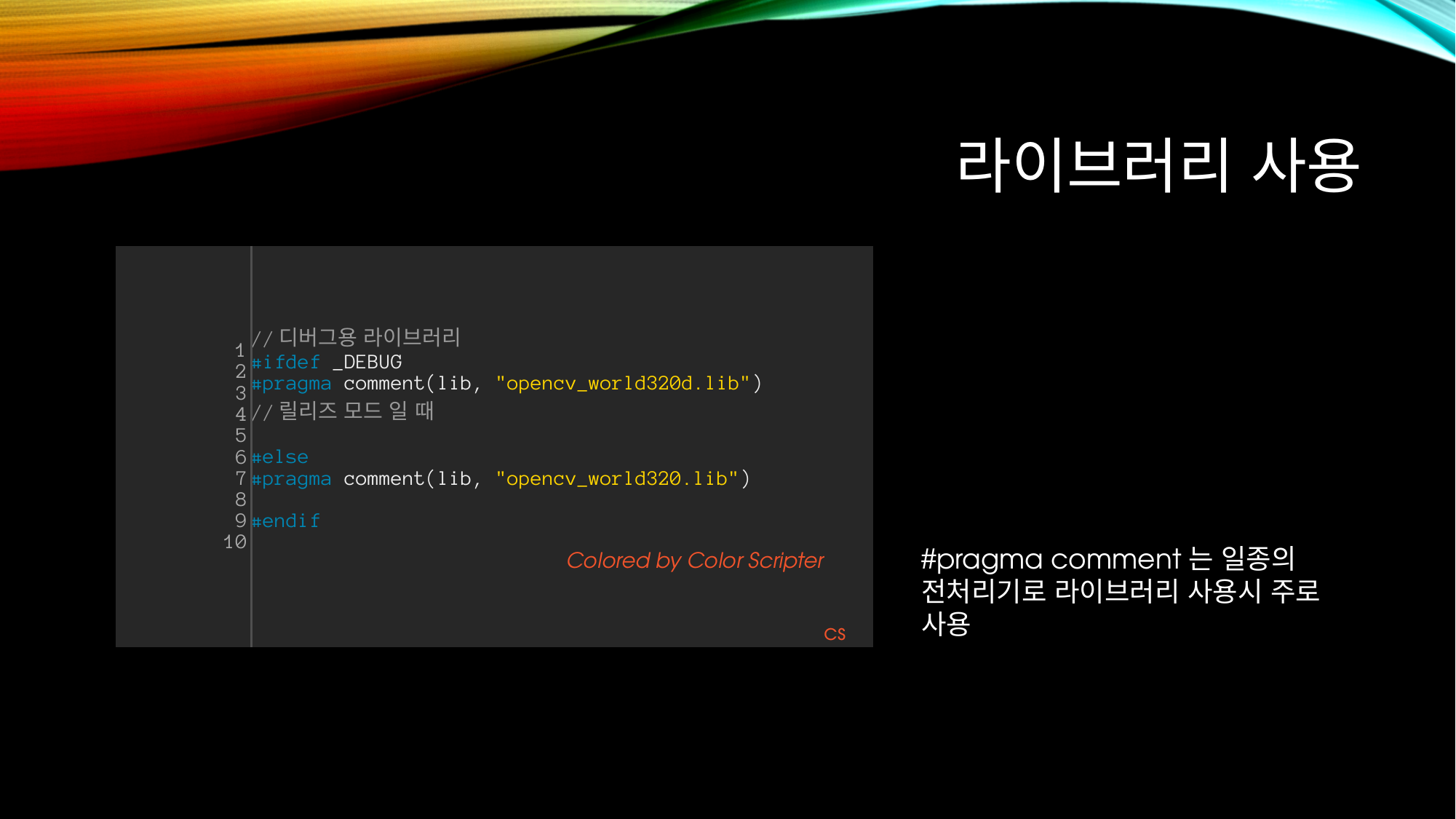

# 라이브러리 사용
| 1 2 3 4 5 6 7 8 9 10 | //디버그용 라이브러리 #ifdef \_DEBUG #pragma comment(lib, "opencv\_world320d.lib") //릴리즈 모드 일 때   #else #pragma comment(lib, "opencv\_world320.lib")   #endif   Colored by Color Scripter | cs |
| --- | --- | --- |
#pragma comment는 일종의 전처리기로 라이브러리 사용시 주로 사용